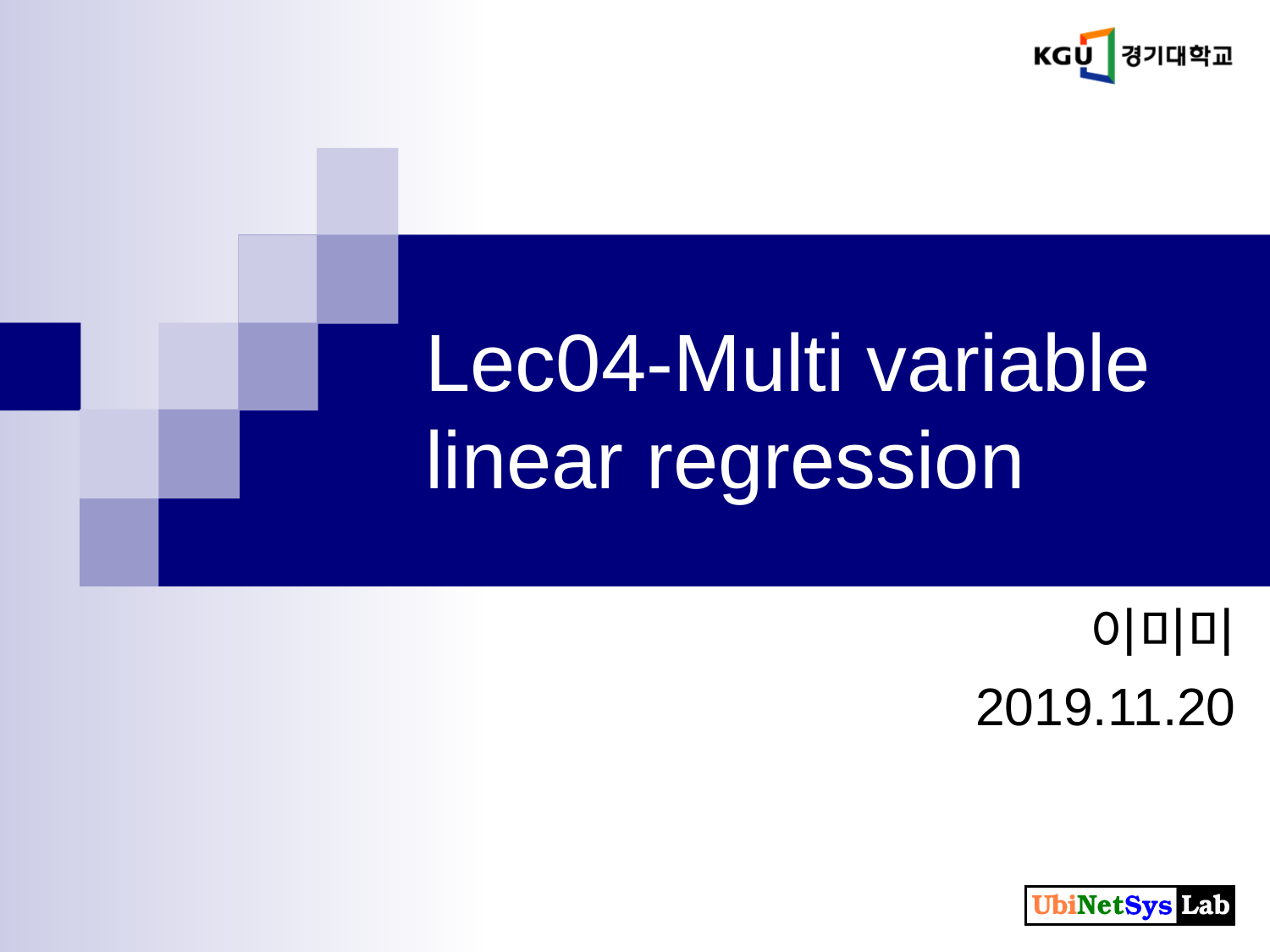

# Lec04-Multi variable linear regression
이미미
2019.11.20